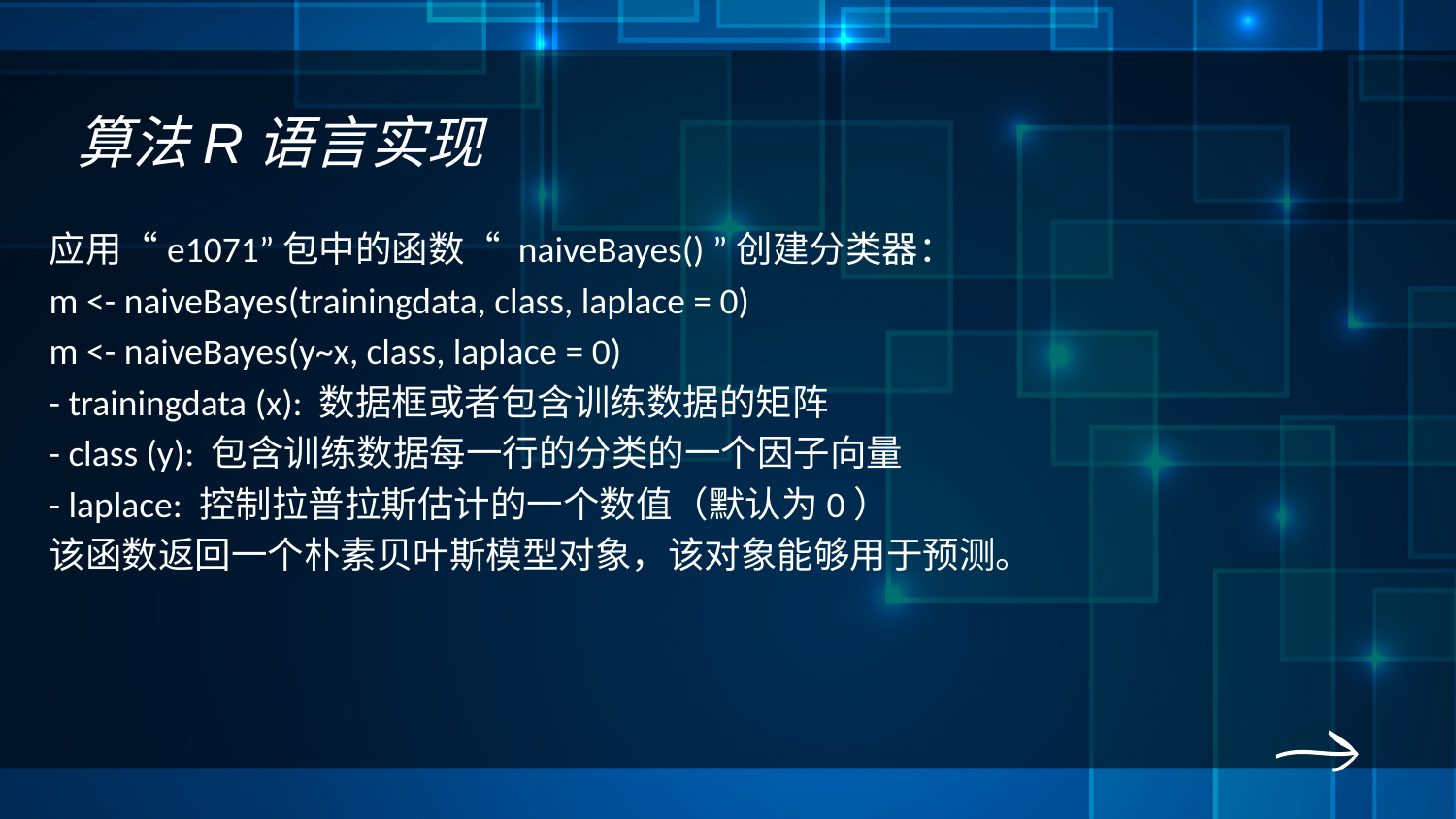

算法R语言实现
应用“e1071”包中的函数“ naiveBayes() ”创建分类器：
m <- naiveBayes(trainingdata, class, laplace = 0)
m <- naiveBayes(y~x, class, laplace = 0)
- trainingdata (x): 数据框或者包含训练数据的矩阵
- class (y): 包含训练数据每一行的分类的一个因子向量
- laplace: 控制拉普拉斯估计的一个数值（默认为0）
该函数返回一个朴素贝叶斯模型对象，该对象能够用于预测。